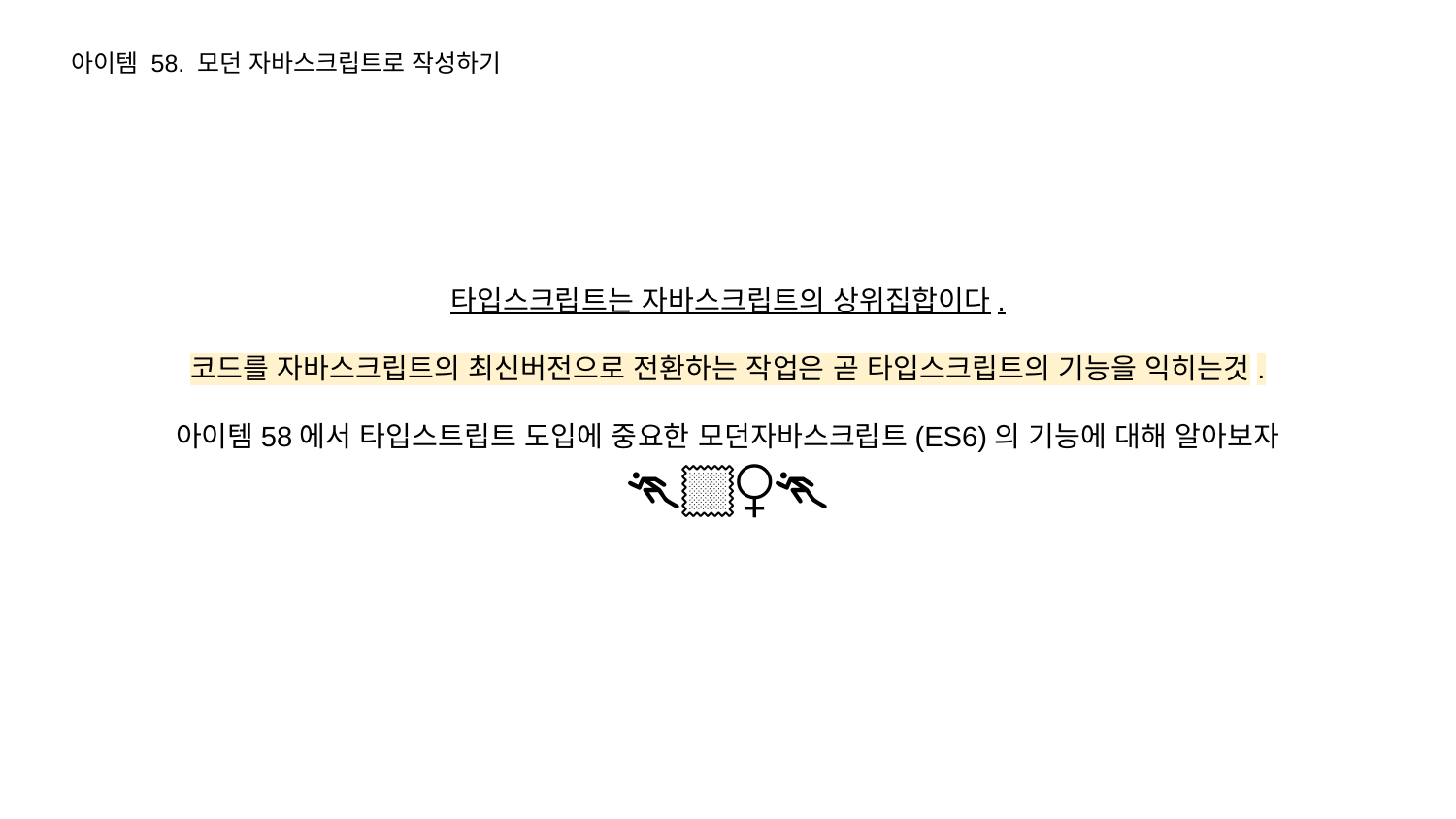

아이템 58. 모던 자바스크립트로 작성하기
타입스크립트는 자바스크립트의 상위집합이다.

코드를 자바스크립트의 최신버전으로 전환하는 작업은 곧 타입스크립트의 기능을 익히는것.

아이템58에서 타입스트립트 도입에 중요한 모던자바스크립트(ES6)의 기능에 대해 알아보자
🏃🏻‍♀️🏃